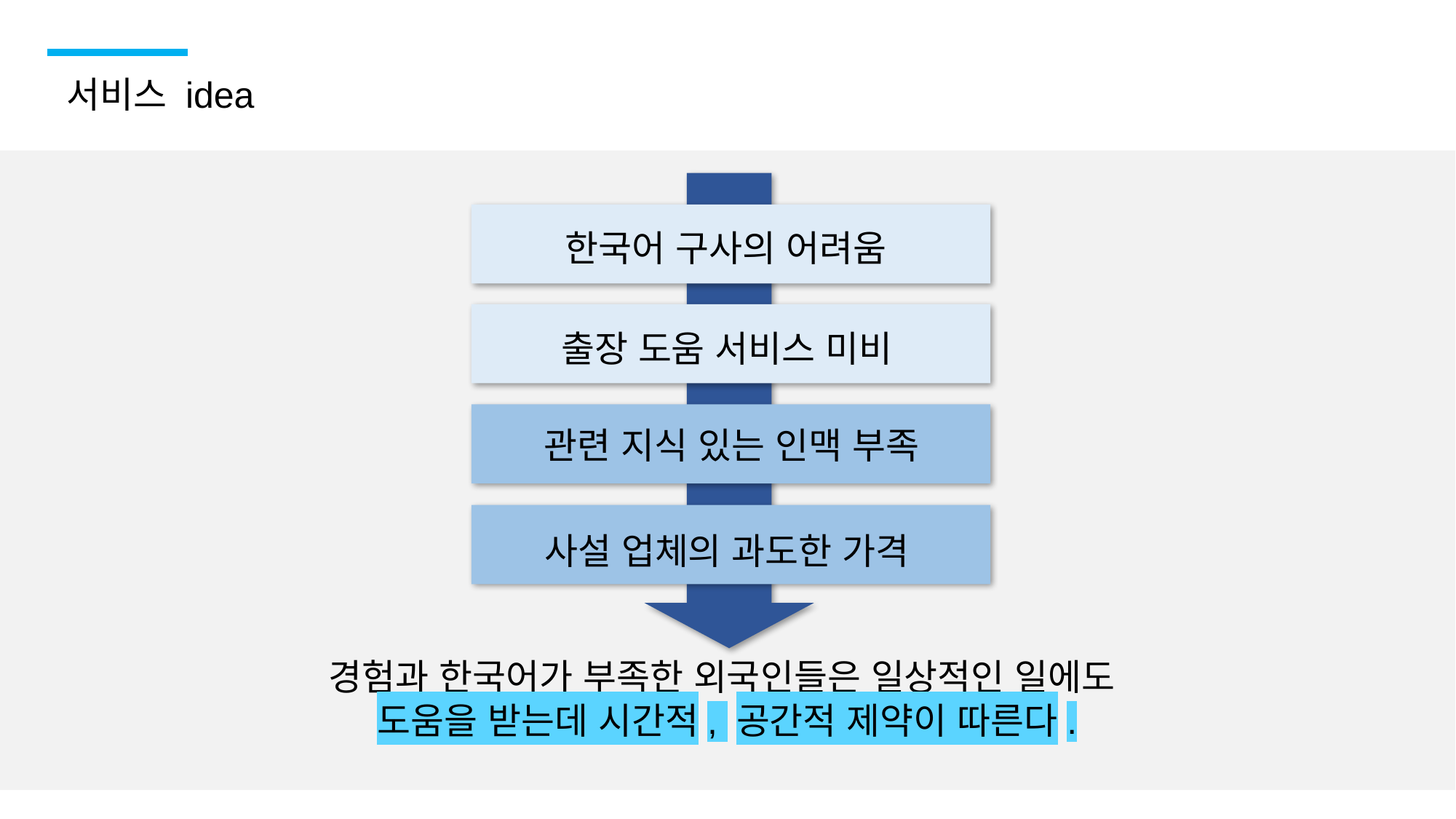

서비스 idea

한국어 구사의 어려움

출장 도움 서비스 미비

관련 지식 있는 인맥 부족

사설 업체의 과도한 가격
경험과 한국어가 부족한 외국인들은 일상적인 일에도
도움을 받는데 시간적, 공간적 제약이 따른다.